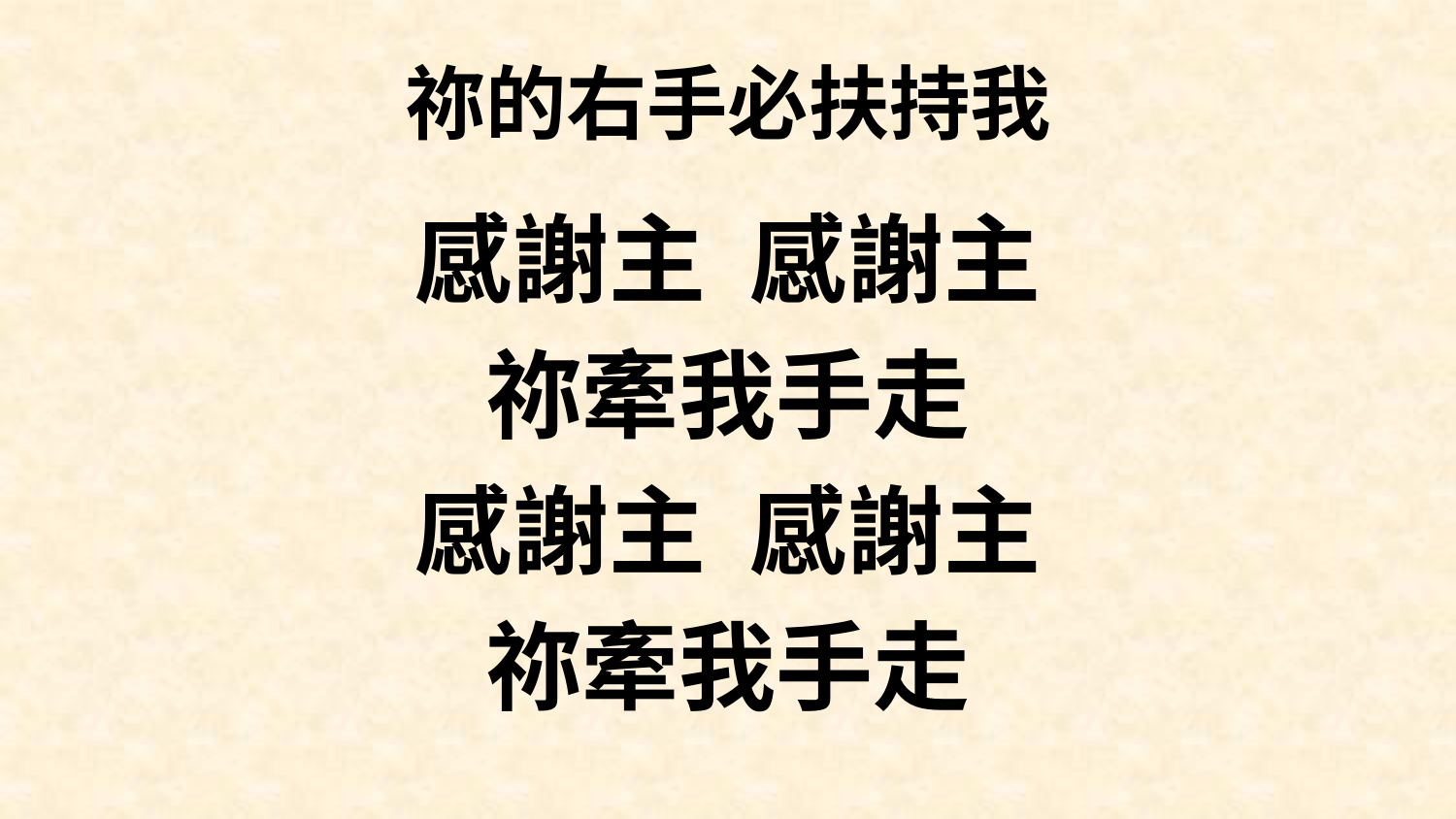

# 祢的右手必扶持我
感謝主  感謝主
祢牽我手走
感謝主  感謝主
祢牽我手走